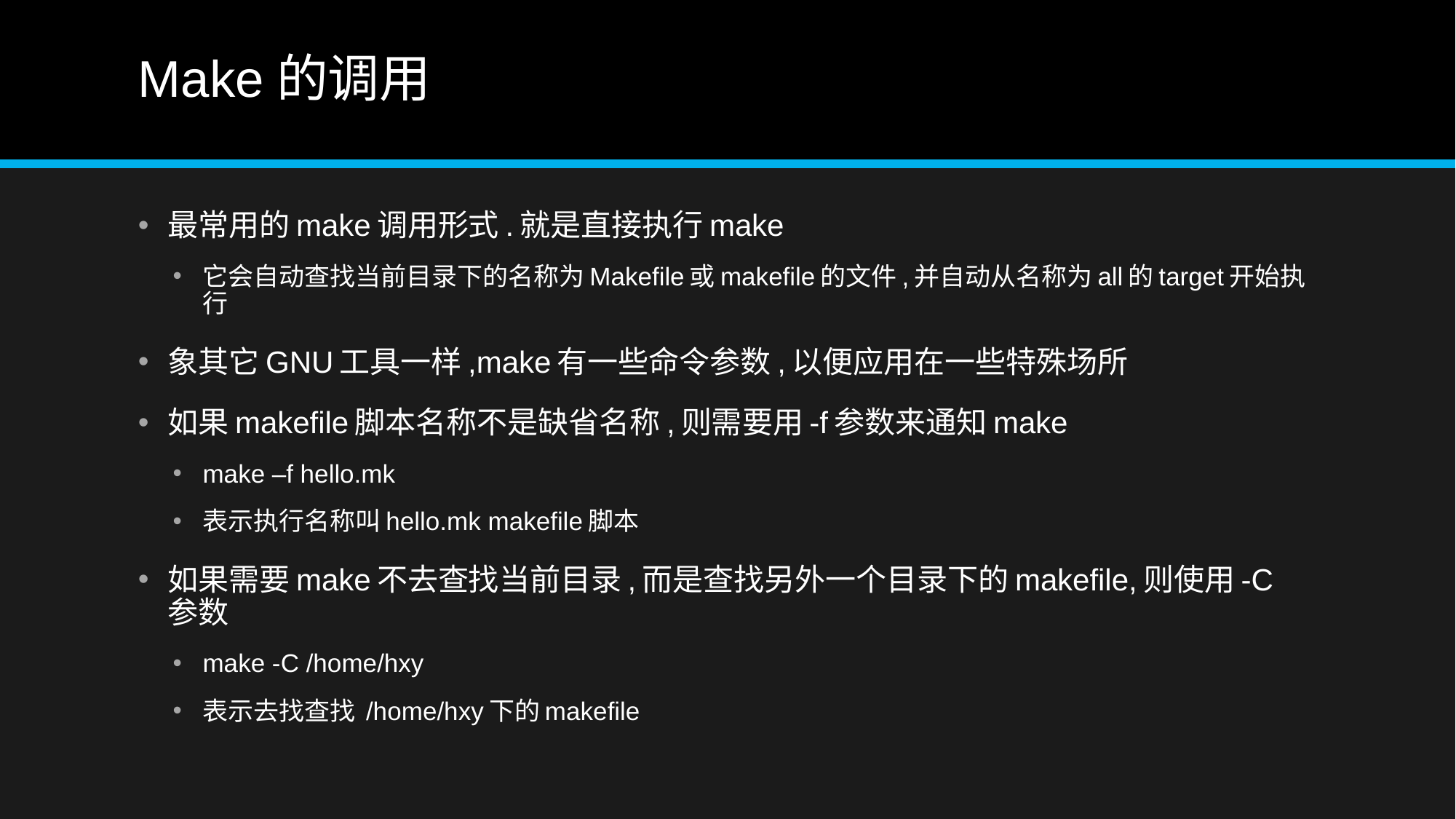

# Make的调用
最常用的make调用形式.就是直接执行make
它会自动查找当前目录下的名称为Makefile或makefile的文件,并自动从名称为all的target开始执行
象其它GNU工具一样,make有一些命令参数,以便应用在一些特殊场所
如果makefile脚本名称不是缺省名称,则需要用-f参数来通知make
make –f hello.mk
表示执行名称叫hello.mk makefile脚本
如果需要make不去查找当前目录,而是查找另外一个目录下的makefile,则使用-C 参数
make -C /home/hxy
表示去找查找 /home/hxy下的makefile